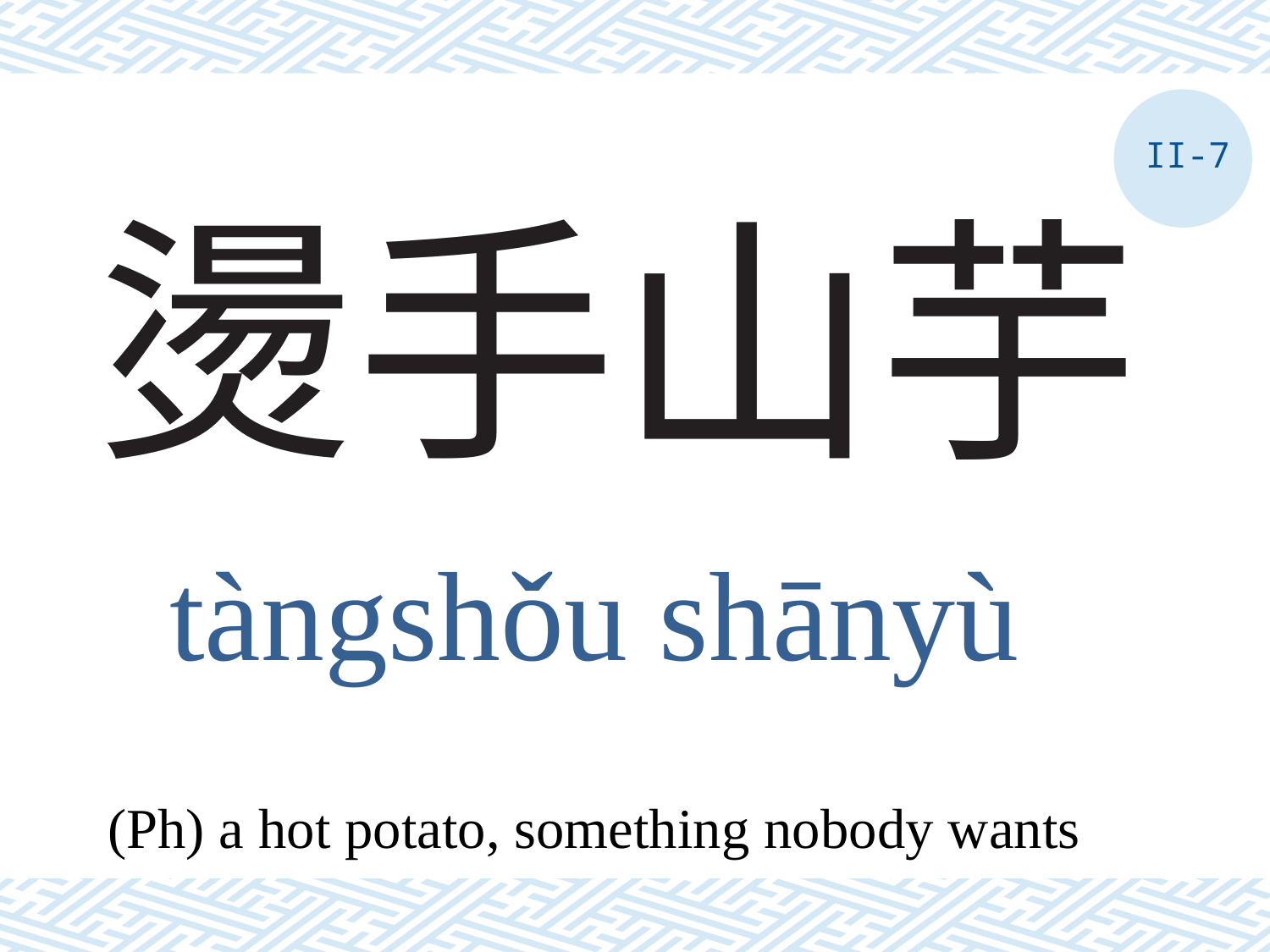

II-7

# 燙手山芋
tàngshǒu shānyù
(Ph) a hot potato, something nobody wants